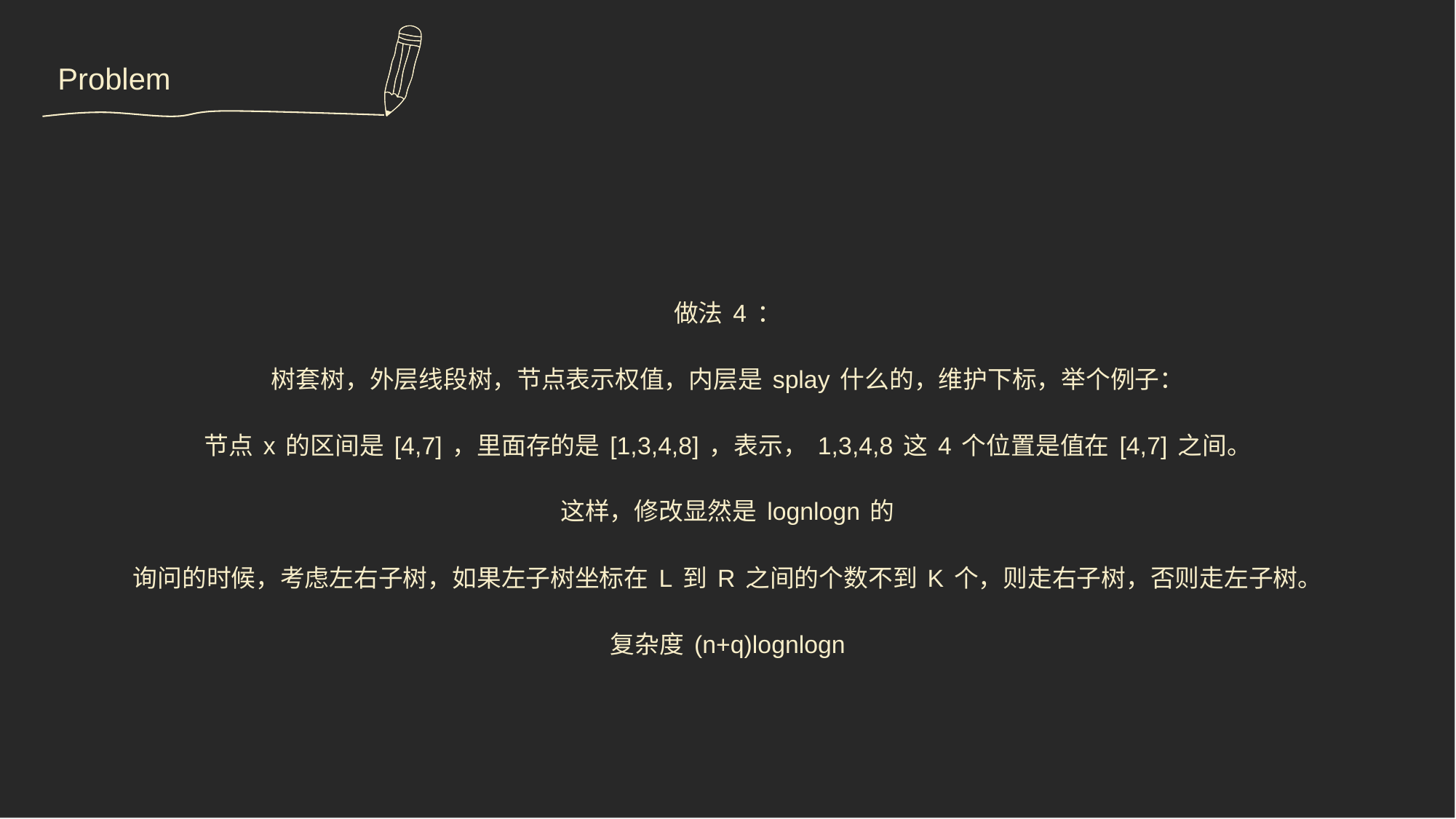

Problem

做法4：
树套树，外层线段树，节点表示权值，内层是splay什么的，维护下标，举个例子：
节点x的区间是[4,7]，里面存的是[1,3,4,8]，表示，1,3,4,8这4个位置是值在[4,7]之间。
这样，修改显然是lognlogn的
询问的时候，考虑左右子树，如果左子树坐标在L到R之间的个数不到K个，则走右子树，否则走左子树。
复杂度(n+q)lognlogn